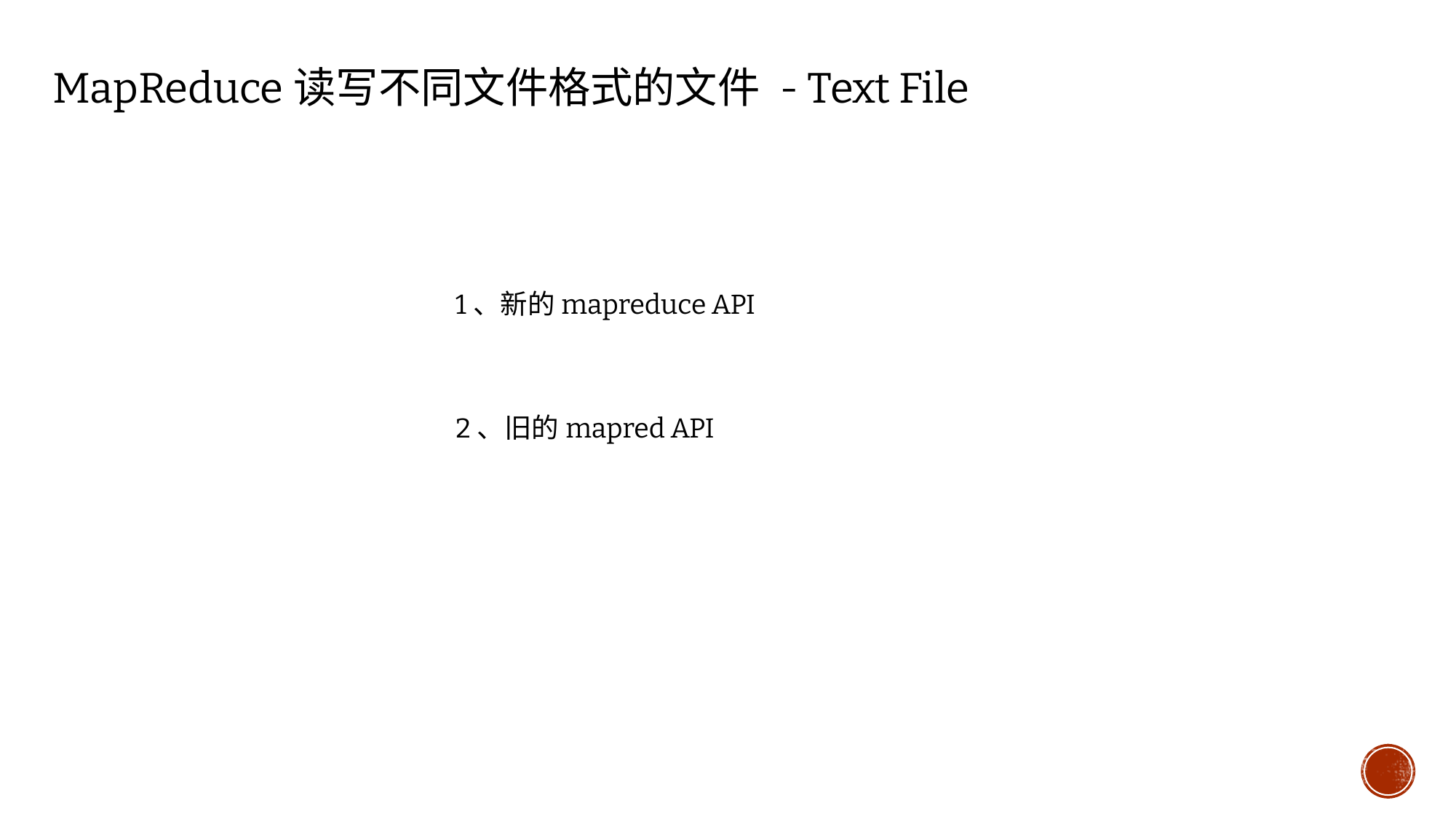

MapReduce读写不同文件格式的文件 - Text File
1、新的mapreduce API
2、旧的mapred API